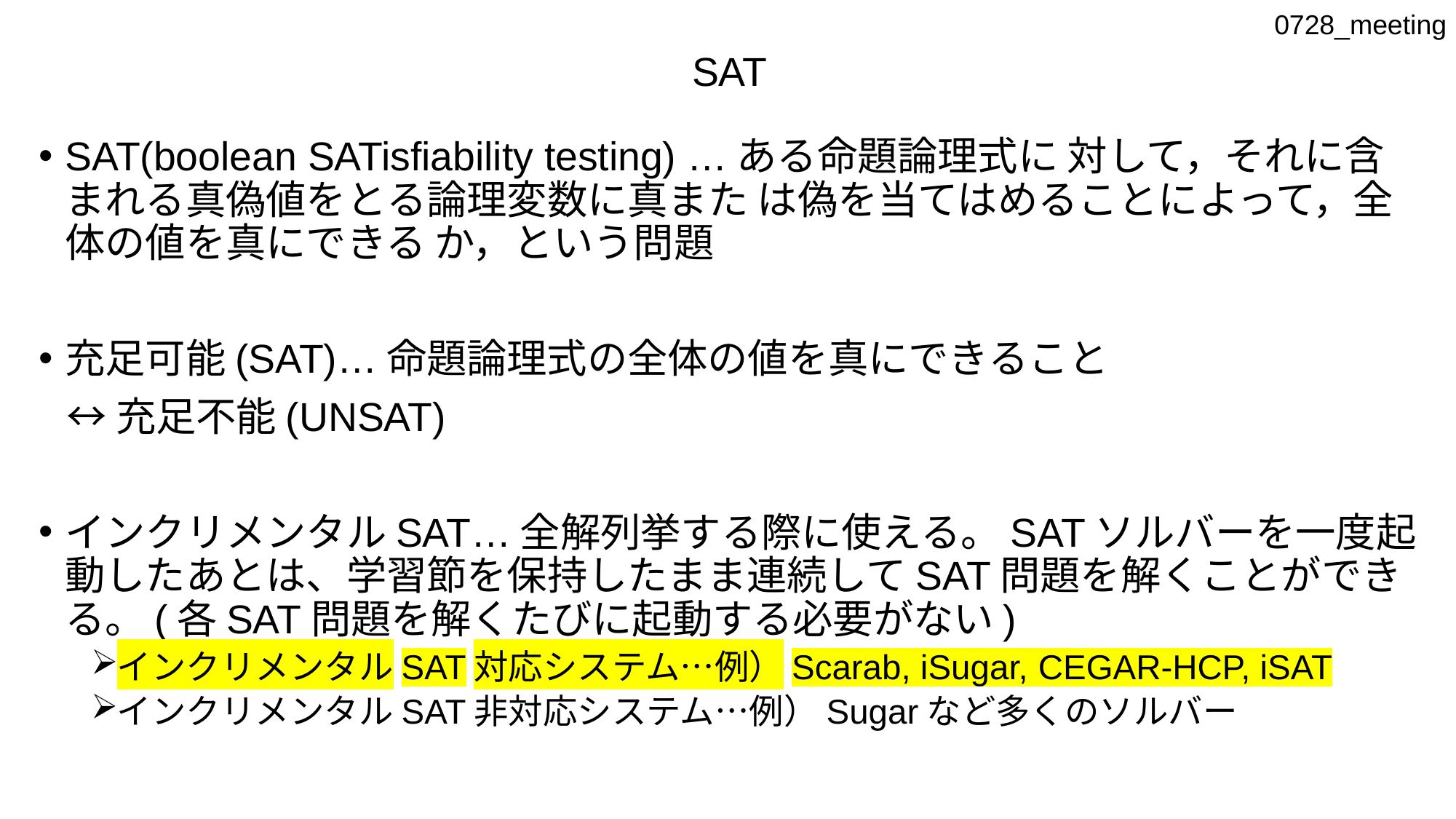

0728_meeting
SAT

SAT(boolean SATisfiability testing) …ある命題論理式に 対して，それに含まれる真偽値をとる論理変数に真また は偽を当てはめることによって，全体の値を真にできる か，という問題

充足可能(SAT)…命題論理式の全体の値を真にできること
   ↔充足不能(UNSAT)

インクリメンタルSAT…全解列挙する際に使える。SATソルバーを一度起動したあとは、学習節を保持したまま連続してSAT問題を解くことができる。(各SAT問題を解くたびに起動する必要がない)
インクリメンタルSAT対応システム…例）Scarab, iSugar, CEGAR-HCP, iSAT
インクリメンタルSAT非対応システム…例）Sugarなど多くのソルバー